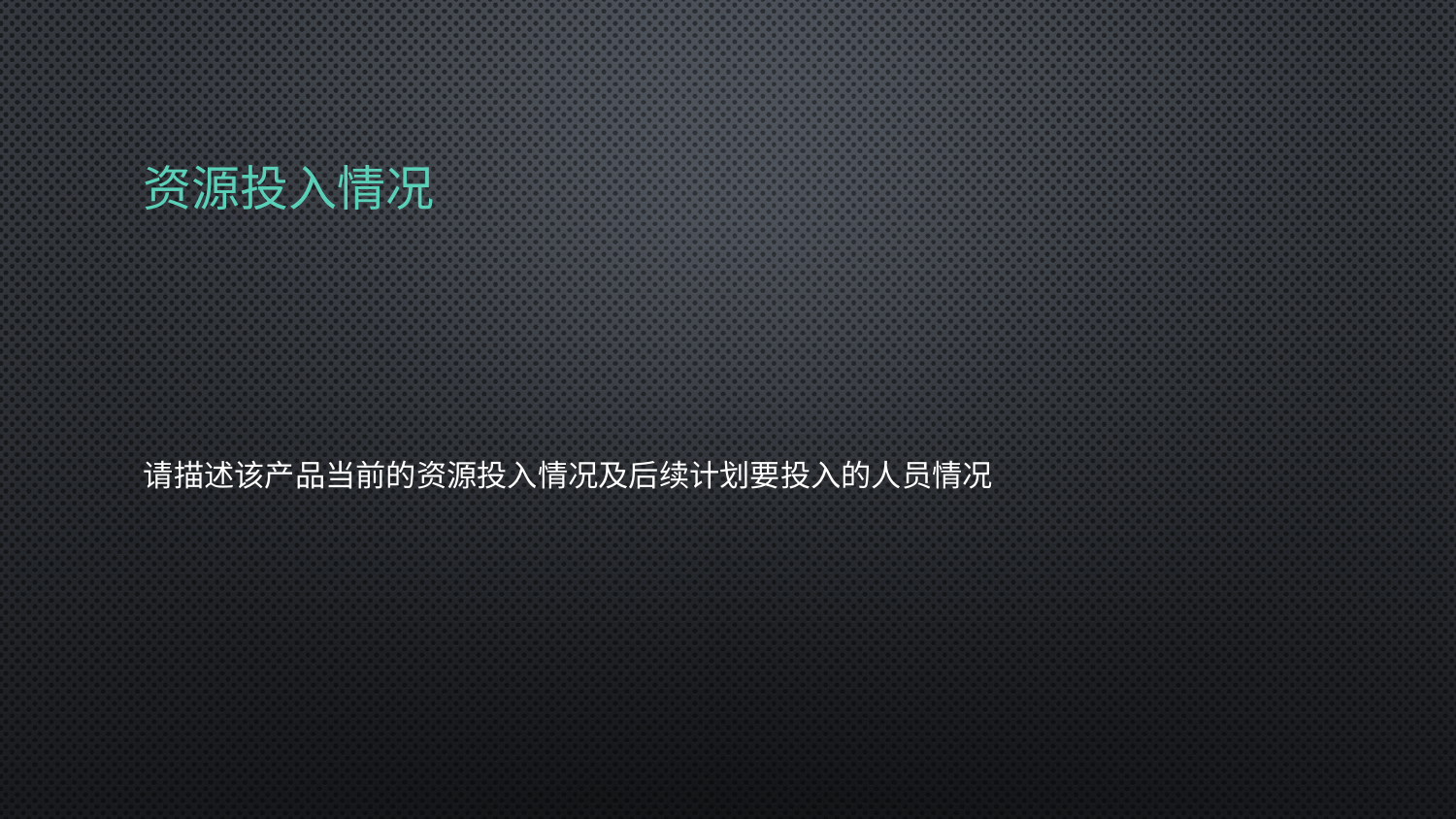

# 资源投入情况
请描述该产品当前的资源投入情况及后续计划要投入的人员情况